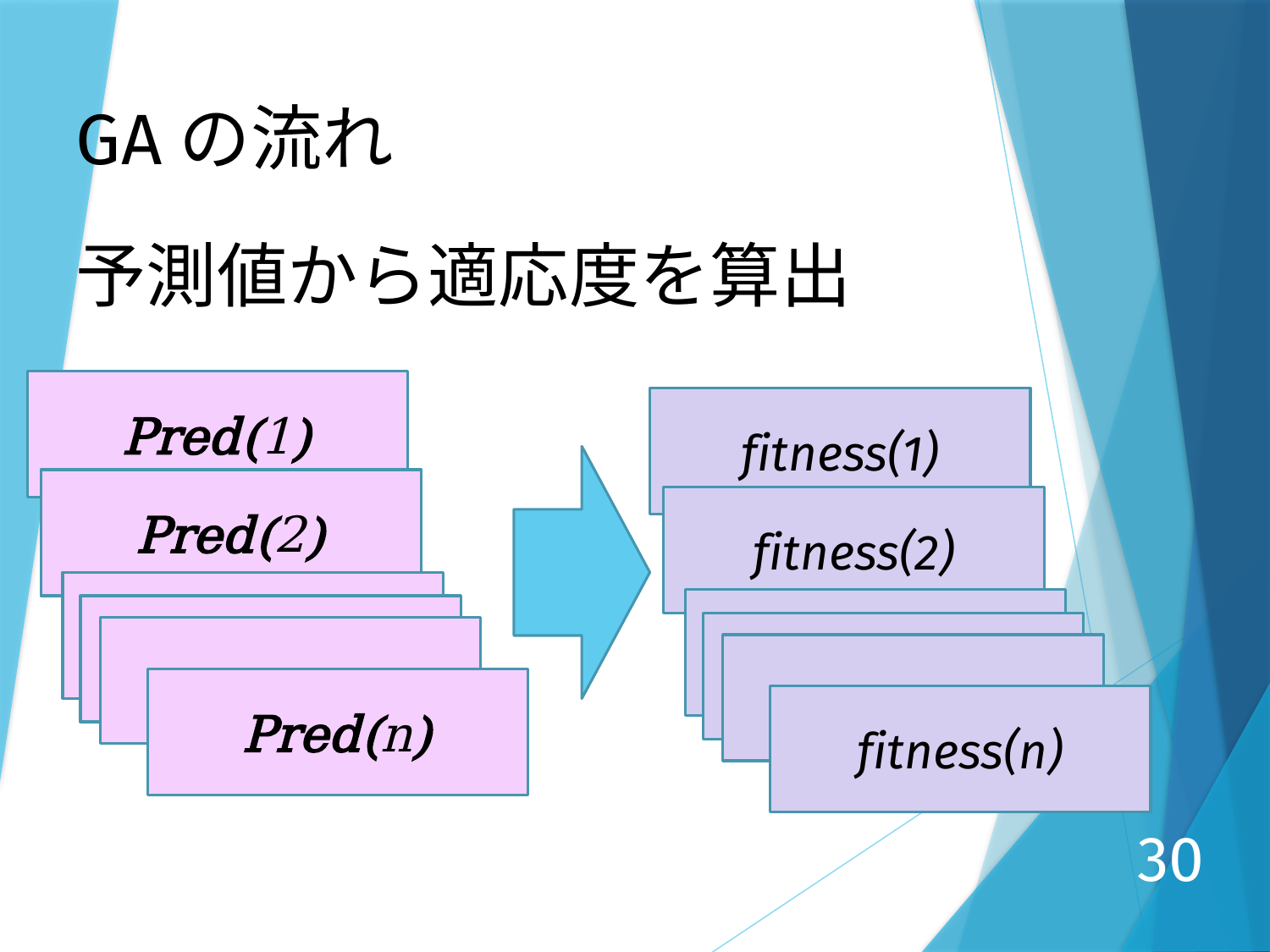

GAの流れ
予測値から適応度を算出
Pred(1)
fitness(1)

Pred(2)
fitness(2)

Pred(n)
fitness(n)
30